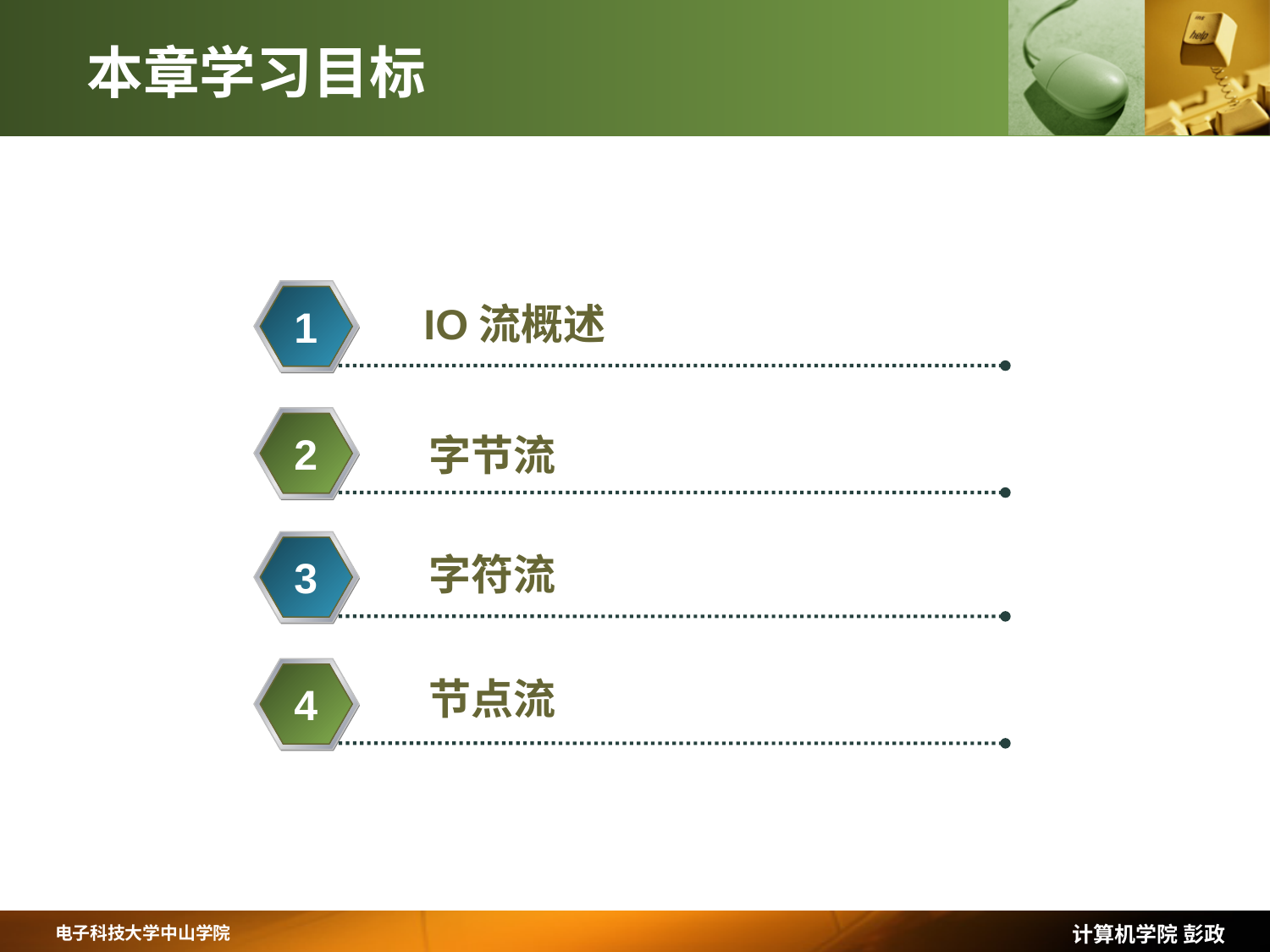

# 本章学习目标

IO流概述
1

2
字节流

字符流
3

节点流
4

计算机学院 彭政
电子科技大学中山学院